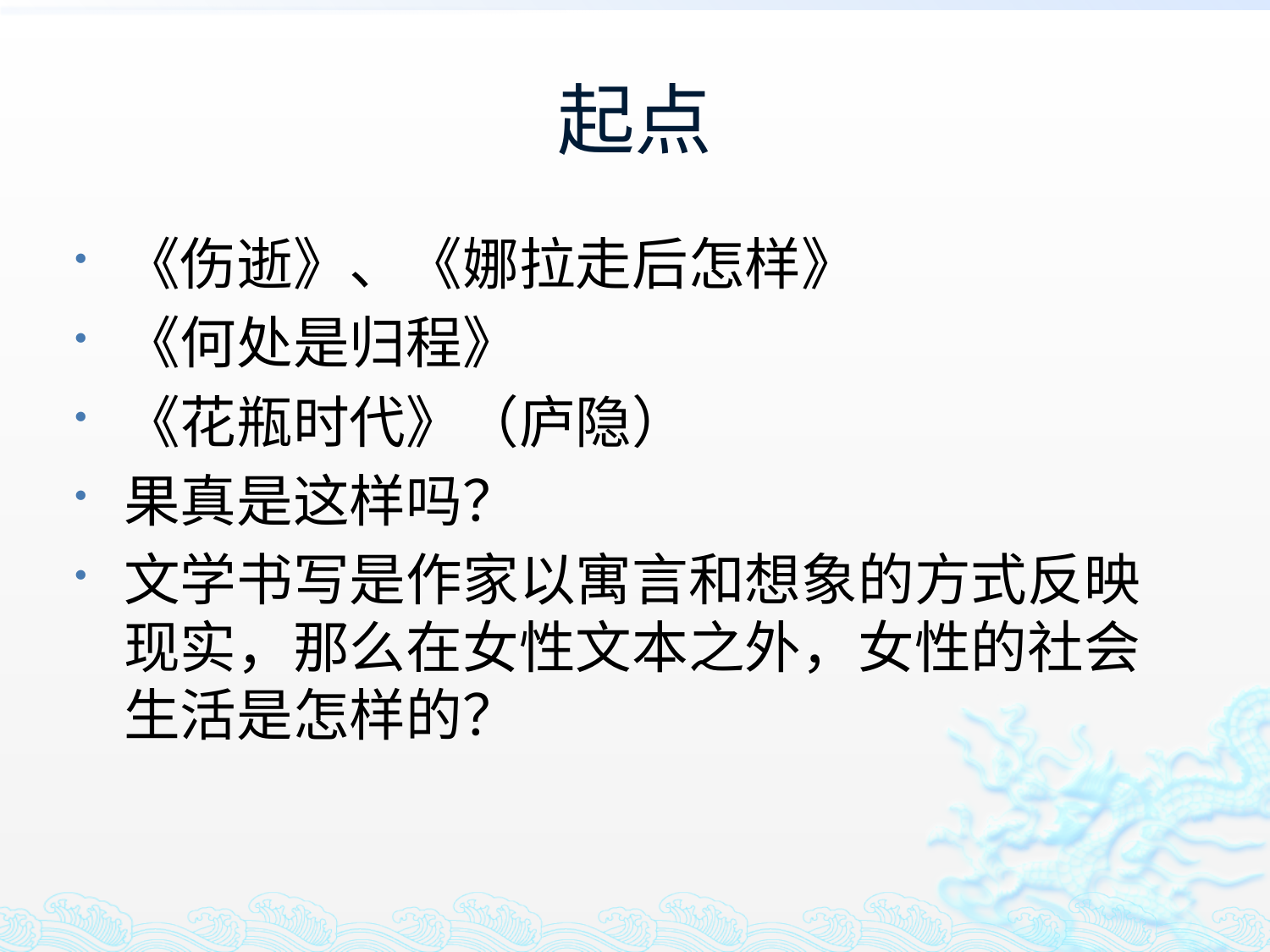

# 起点
《伤逝》、《娜拉走后怎样》
《何处是归程》
《花瓶时代》（庐隐）
果真是这样吗？
文学书写是作家以寓言和想象的方式反映现实，那么在女性文本之外，女性的社会生活是怎样的？